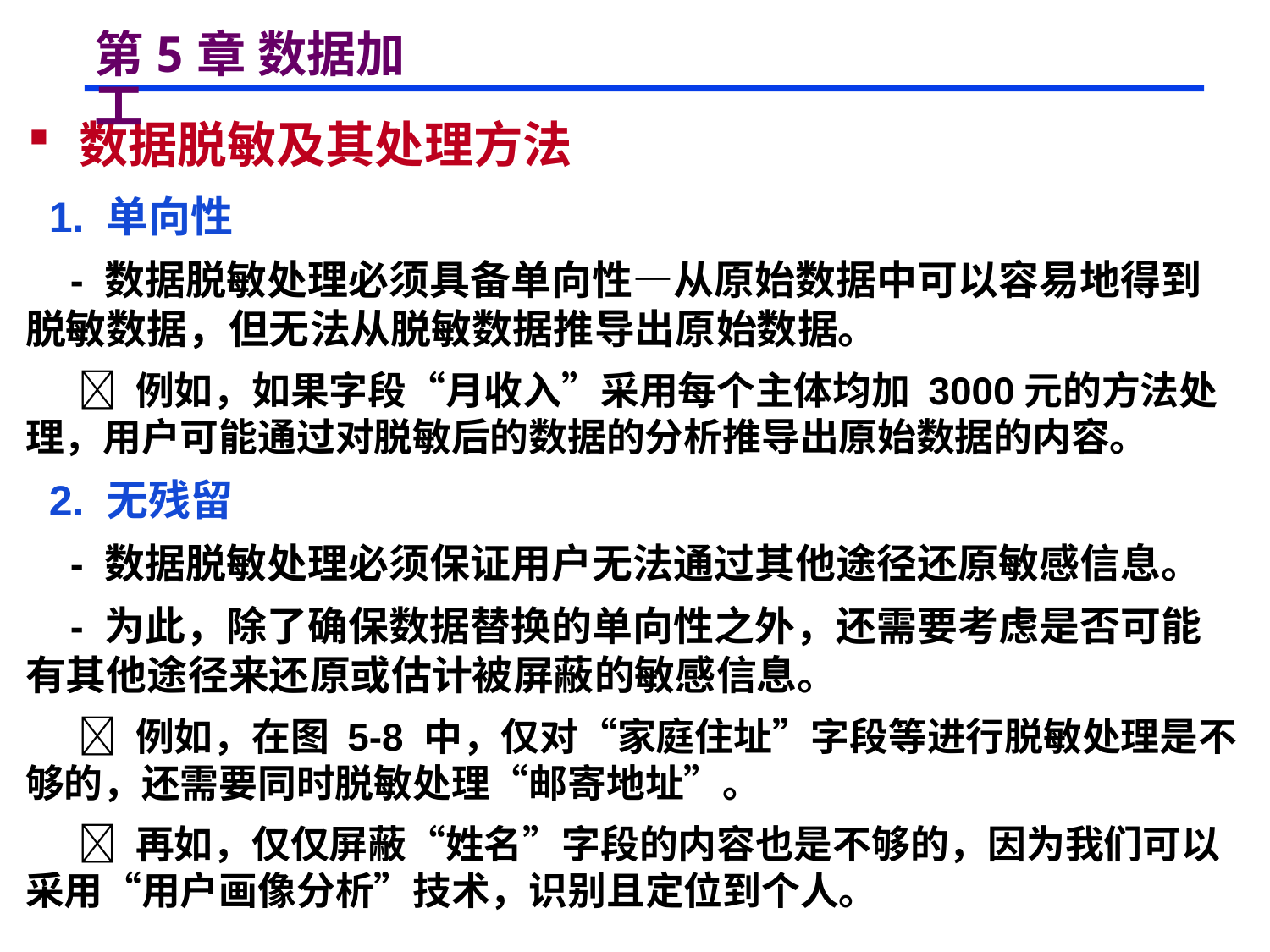

# 第5章 数据加工
 数据脱敏及其处理方法
  1. 单向性
    - 数据脱敏处理必须具备单向性—从原始数据中可以容易地得到脱敏数据，但无法从脱敏数据推导出原始数据。
      • 例如，如果字段“月收入”采用每个主体均加 3000元的方法处理，用户可能通过对脱敏后的数据的分析推导出原始数据的内容。
  2. 无残留
    - 数据脱敏处理必须保证用户无法通过其他途径还原敏感信息。
    - 为此，除了确保数据替换的单向性之外，还需要考虑是否可能有其他途径来还原或估计被屏蔽的敏感信息。
      • 例如，在图 5-8 中，仅对“家庭住址”字段等进行脱敏处理是不够的，还需要同时脱敏处理“邮寄地址”。
      • 再如，仅仅屏蔽“姓名”字段的内容也是不够的，因为我们可以采用“用户画像分析”技术，识别且定位到个人。